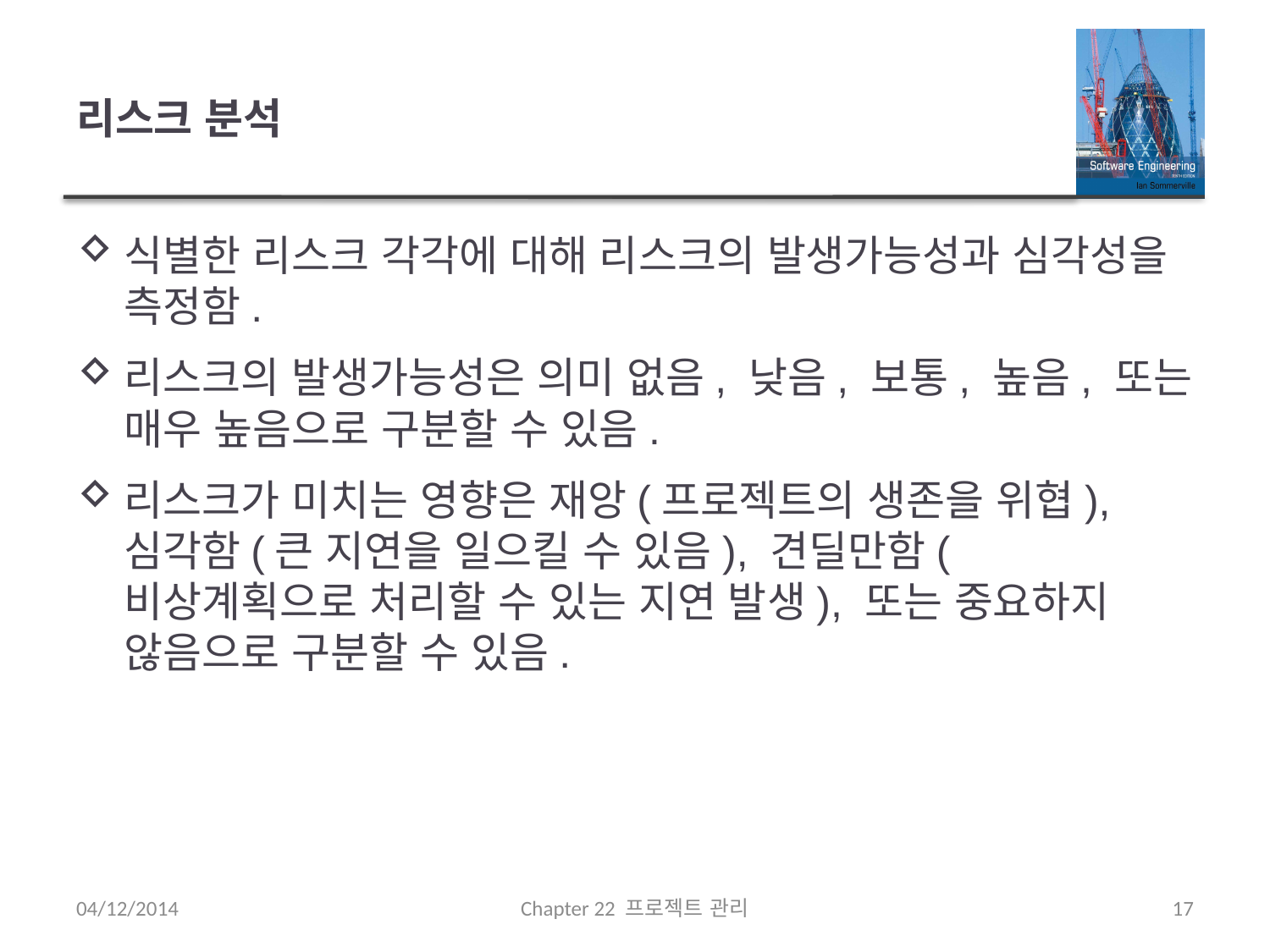

# 리스크 분석
식별한 리스크 각각에 대해 리스크의 발생가능성과 심각성을 측정함.
리스크의 발생가능성은 의미 없음, 낮음, 보통, 높음, 또는 매우 높음으로 구분할 수 있음.
리스크가 미치는 영향은 재앙(프로젝트의 생존을 위협), 심각함(큰 지연을 일으킬 수 있음), 견딜만함(비상계획으로 처리할 수 있는 지연 발생), 또는 중요하지 않음으로 구분할 수 있음.
04/12/2014
Chapter 22 프로젝트 관리
17